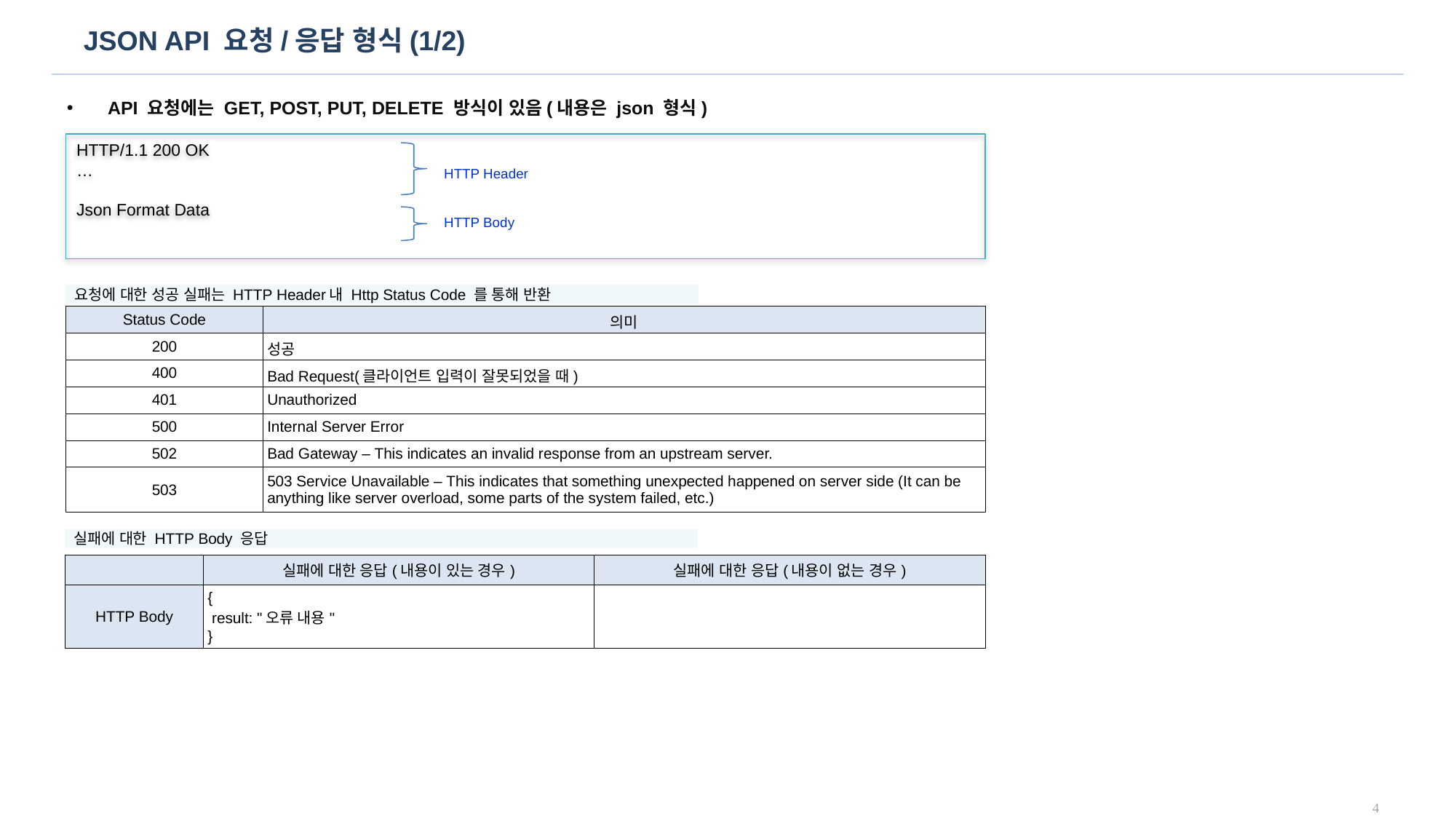

# JSON API 요청/응답 형식(1/2)
API 요청에는 GET, POST, PUT, DELETE 방식이 있음(내용은 json 형식)
HTTP/1.1 200 OK
…

Json Format Data

HTTP Header

HTTP Body
요청에 대한 성공 실패는 HTTP Header내 Http Status Code 를 통해 반환
| Status Code | 의미 |
| --- | --- |
| 200 | 성공 |
| 400 | Bad Request(클라이언트 입력이 잘못되었을 때) |
| 401 | Unauthorized |
| 500 | Internal Server Error |
| 502 | Bad Gateway – This indicates an invalid response from an upstream server. |
| 503 | 503 Service Unavailable – This indicates that something unexpected happened on server side (It can be anything like server overload, some parts of the system failed, etc.) |
실패에 대한 HTTP Body 응답
|  | 실패에 대한 응답(내용이 있는 경우) | 실패에 대한 응답(내용이 없는 경우) |
| --- | --- | --- |
| HTTP Body | { result: "오류 내용" } |  |

4